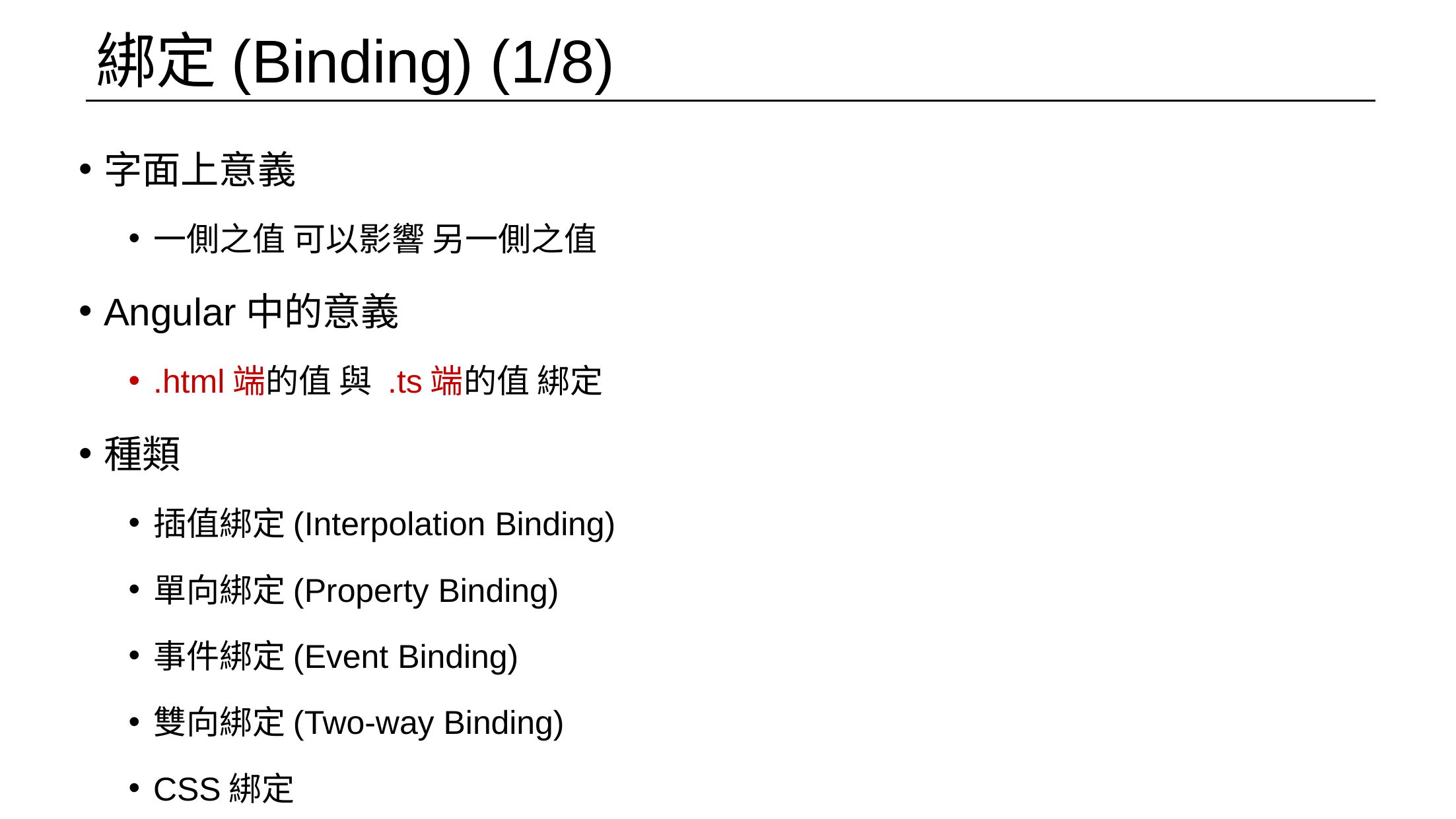

# 綁定(Binding) (1/8)
字面上意義
一側之值 可以影響 另一側之值
Angular中的意義
.html端的值 與 .ts端的值 綁定
種類
插值綁定(Interpolation Binding)
單向綁定(Property Binding)
事件綁定(Event Binding)
雙向綁定(Two-way Binding)
CSS綁定